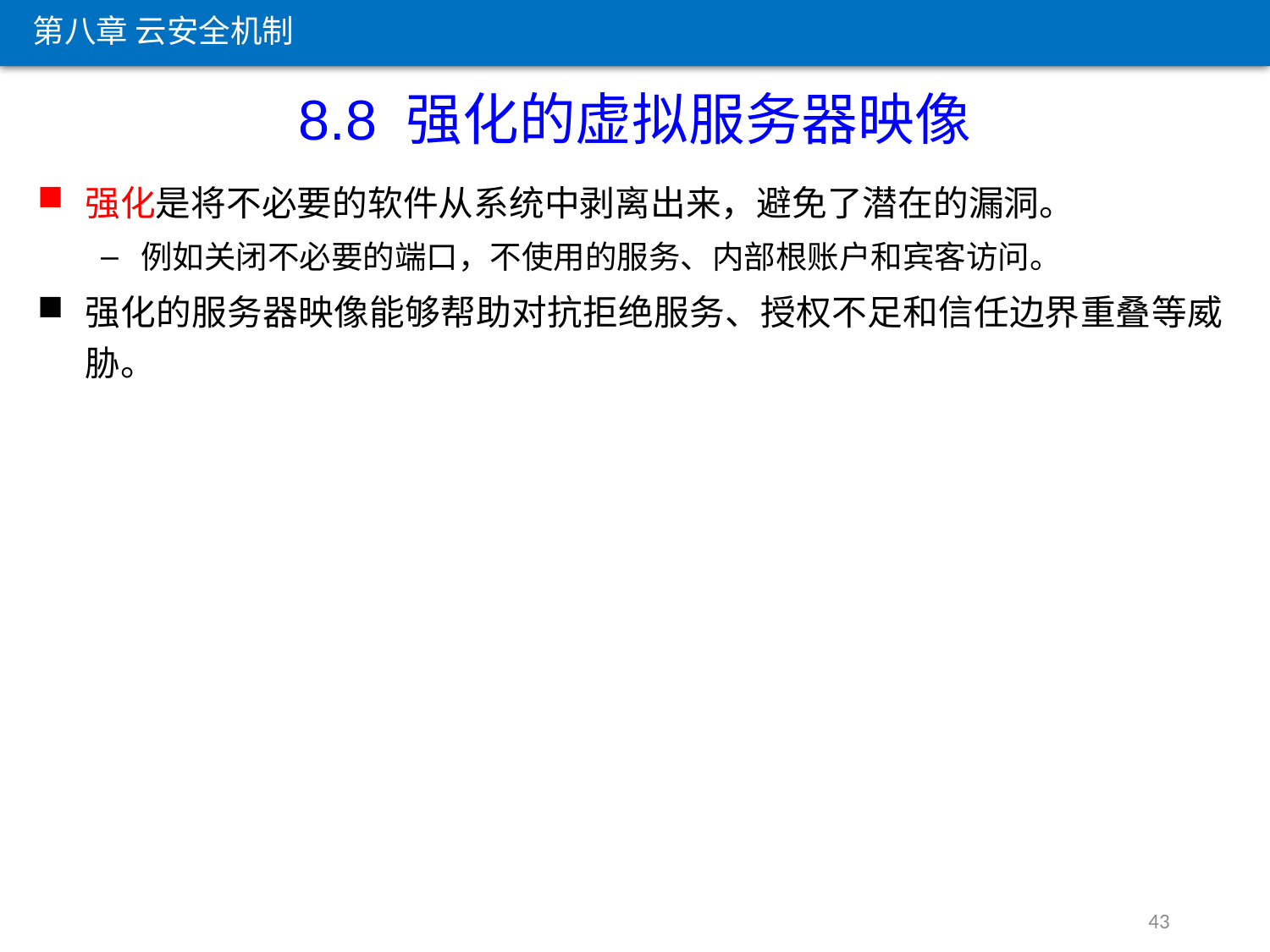

第八章 云安全机制
8.8 强化的虚拟服务器映像
强化是将不必要的软件从系统中剥离出来，避免了潜在的漏洞。
例如关闭不必要的端口，不使用的服务、内部根账户和宾客访问。
强化的服务器映像能够帮助对抗拒绝服务、授权不足和信任边界重叠等威胁。
43